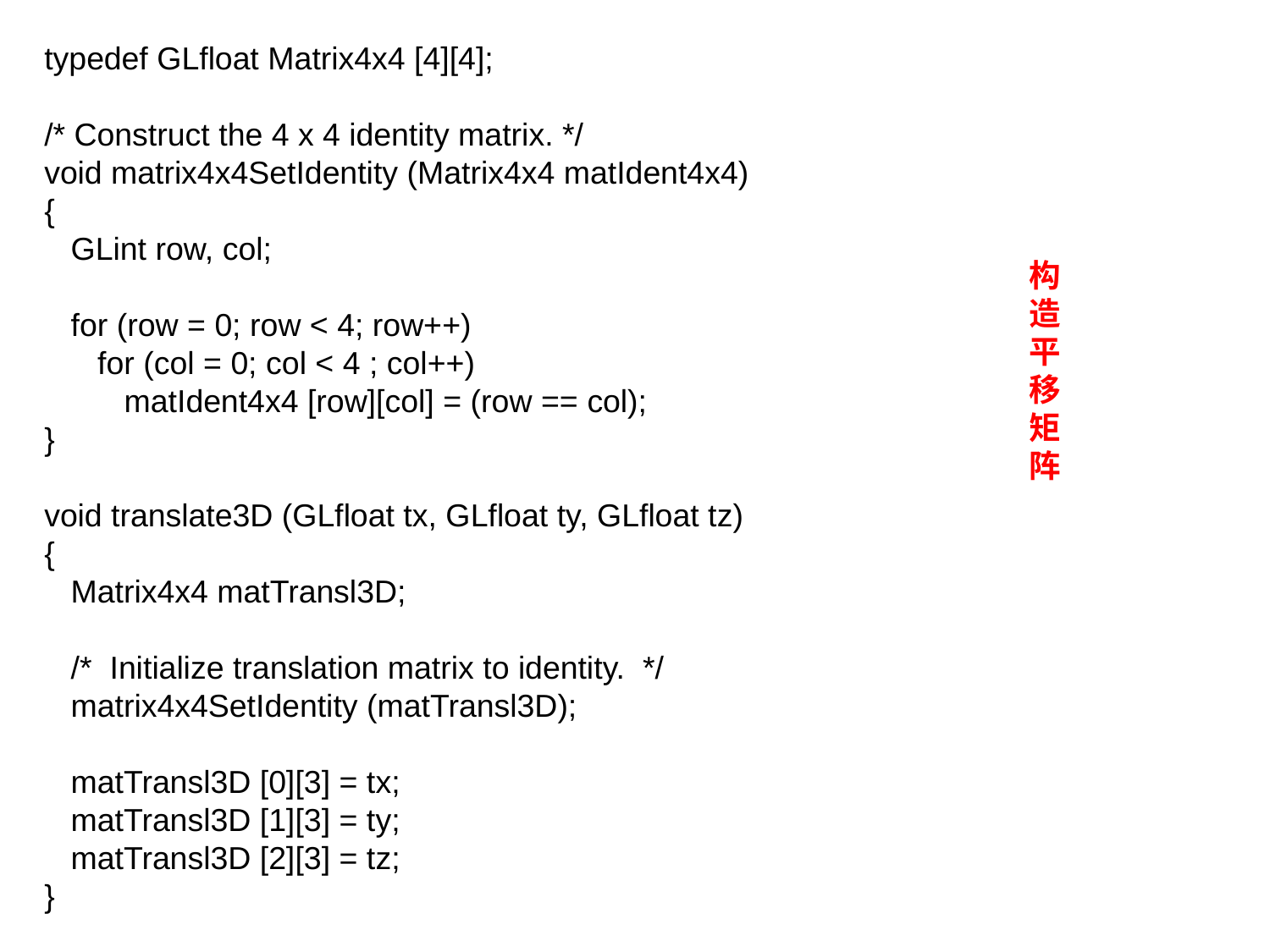

typedef GLfloat Matrix4x4 [4][4];

/* Construct the 4 x 4 identity matrix. */
void matrix4x4SetIdentity (Matrix4x4 matIdent4x4)
{
   GLint row, col;

   for (row = 0; row < 4; row++)
      for (col = 0; col < 4 ; col++)
         matIdent4x4 [row][col] = (row == col);
}

void translate3D (GLfloat tx, GLfloat ty, GLfloat tz)
{
   Matrix4x4 matTransl3D;

   /*  Initialize translation matrix to identity.  */
   matrix4x4SetIdentity (matTransl3D);

   matTransl3D [0][3] = tx;
   matTransl3D [1][3] = ty;
   matTransl3D [2][3] = tz;
}
构造平移矩阵